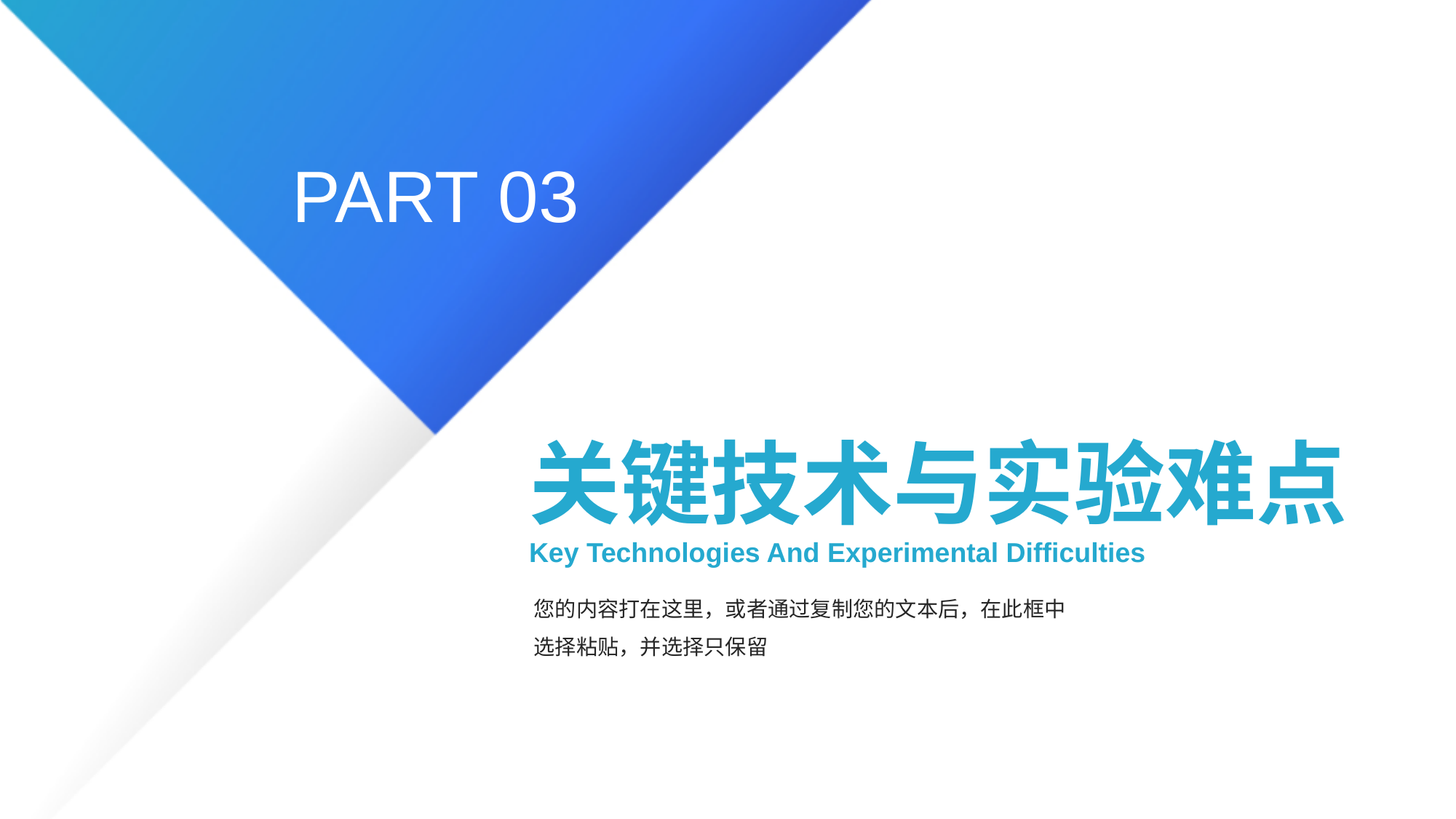

PART 03
关键技术与实验难点
Key Technologies And Experimental Difficulties
您的内容打在这里，或者通过复制您的文本后，在此框中选择粘贴，并选择只保留